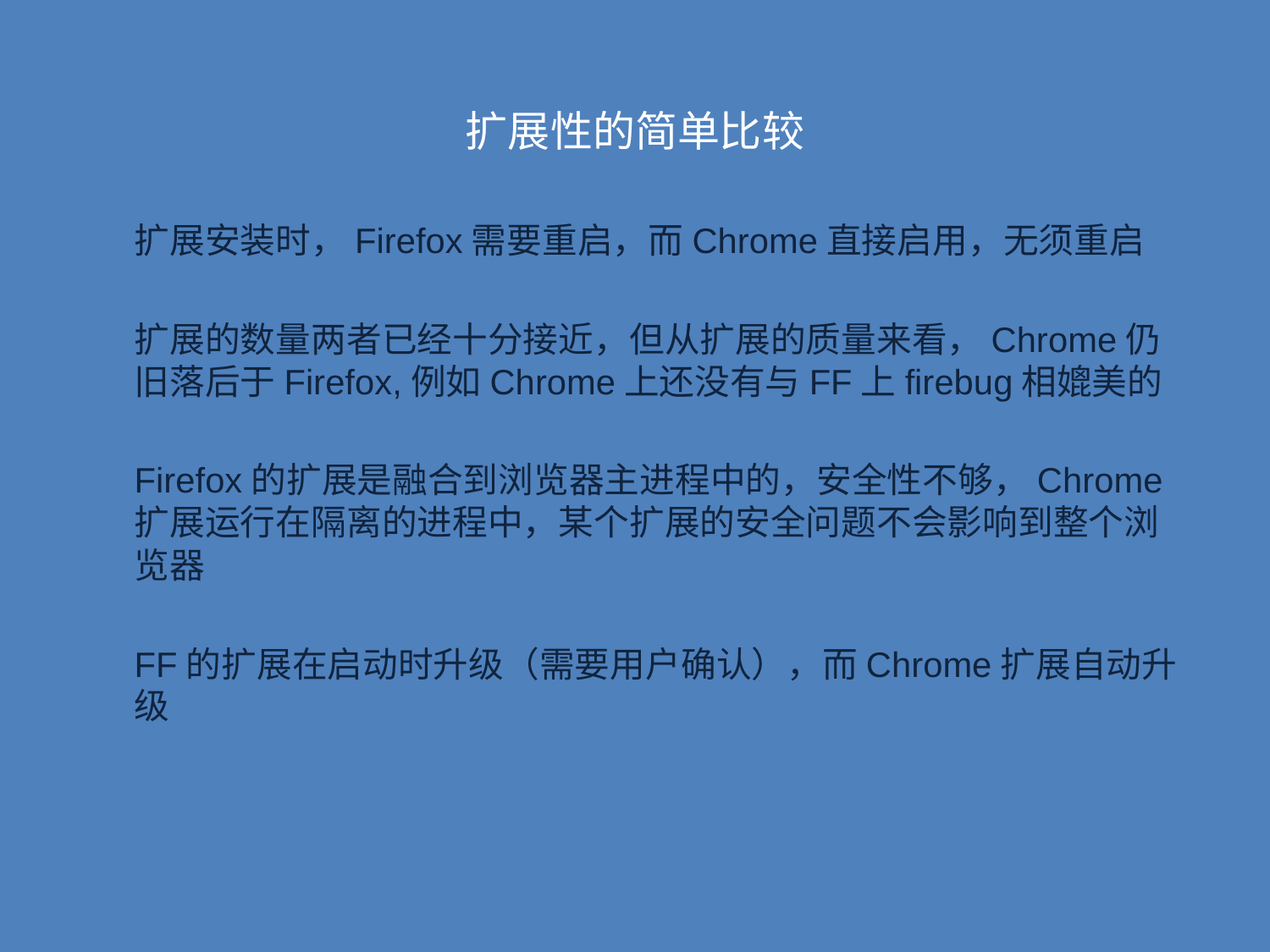

# 扩展性的简单比较
扩展安装时，Firefox需要重启，而Chrome直接启用，无须重启

扩展的数量两者已经十分接近，但从扩展的质量来看，Chrome仍旧落后于Firefox,例如Chrome上还没有与FF上firebug相媲美的

Firefox的扩展是融合到浏览器主进程中的，安全性不够，Chrome扩展运行在隔离的进程中，某个扩展的安全问题不会影响到整个浏览器

FF的扩展在启动时升级（需要用户确认），而Chrome扩展自动升级